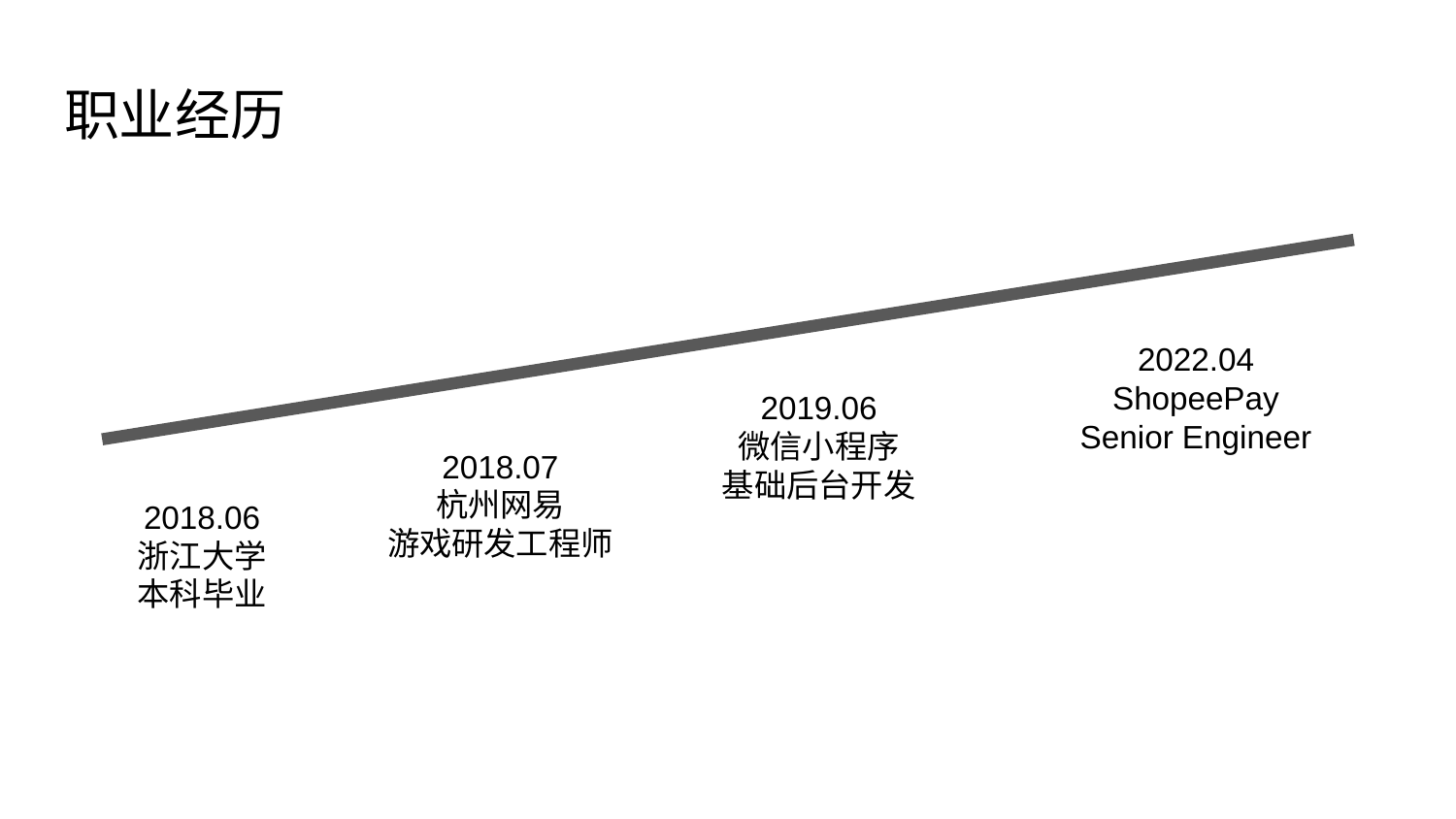

# 职业经历

2022.04
ShopeePay
Senior Engineer
2019.06
微信小程序
基础后台开发
2018.07
杭州网易
游戏研发工程师
2018.06
浙江大学
本科毕业